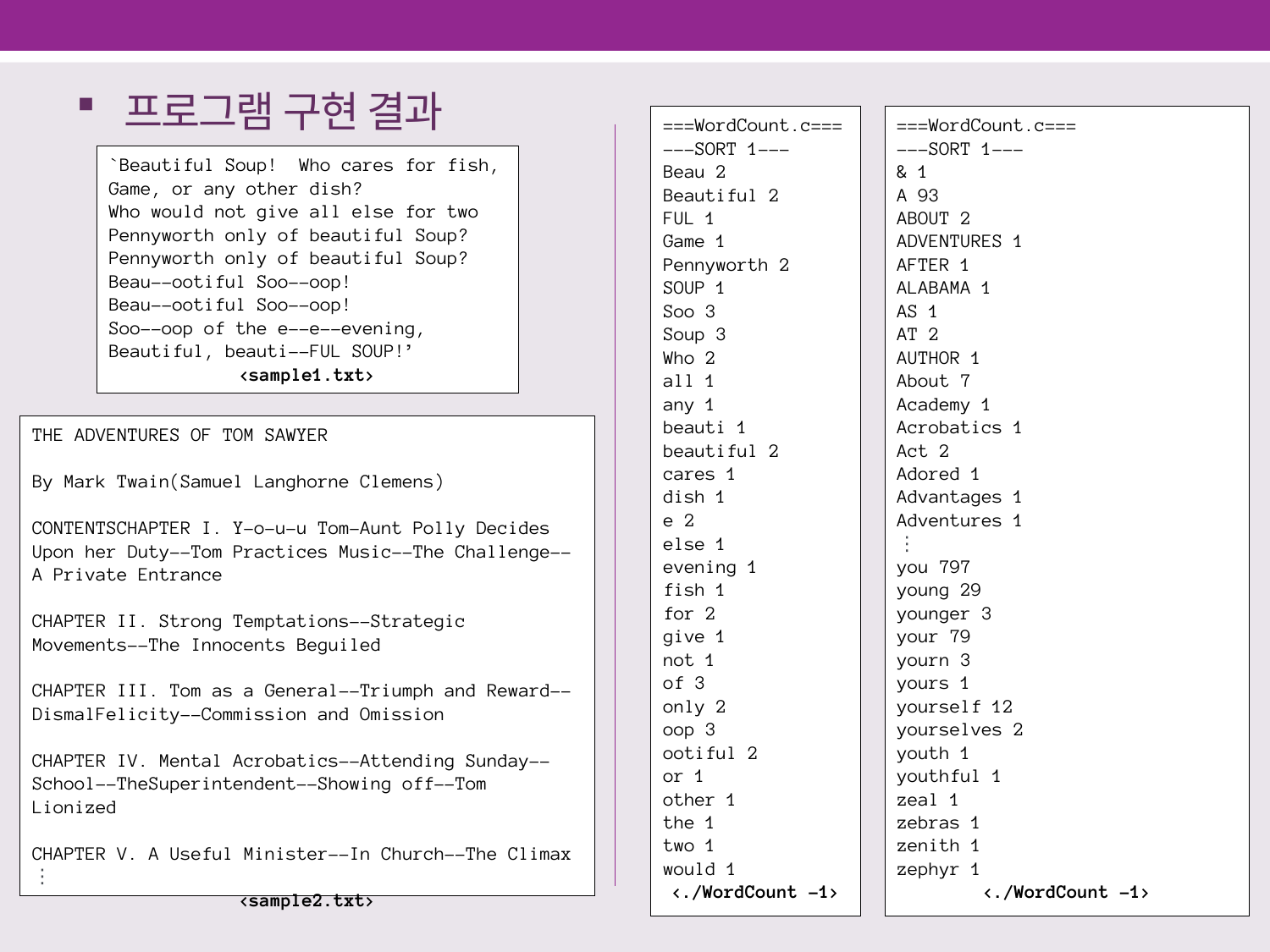

# 프로그램 구현 결과
===WordCount.c===
---SORT 1---
Beau 2
Beautiful 2
FUL 1
Game 1
Pennyworth 2
SOUP 1
Soo 3
Soup 3
Who 2
all 1
any 1
beauti 1
beautiful 2
cares 1
dish 1
e 2
else 1
evening 1
fish 1
for 2
give 1
not 1
of 3
only 2
oop 3
ootiful 2
or 1
other 1
the 1
two 1
would 1
<./WordCount -1>
===WordCount.c===
---SORT 1---
& 1
A 93
ABOUT 2
ADVENTURES 1
AFTER 1
ALABAMA 1
AS 1
AT 2
AUTHOR 1
About 7
Academy 1
Acrobatics 1
Act 2
Adored 1
Advantages 1
Adventures 1
⋮
you 797
young 29
younger 3
your 79
yourn 3
yours 1
yourself 12
yourselves 2
youth 1
youthful 1
zeal 1
zebras 1
zenith 1
zephyr 1
<./WordCount -1>
`Beautiful Soup!  Who cares for fish,
Game, or any other dish?
Who would not give all else for two
Pennyworth only of beautiful Soup?
Pennyworth only of beautiful Soup?
Beau--ootiful Soo--oop!
Beau--ootiful Soo--oop!
Soo--oop of the e--e--evening,
Beautiful, beauti--FUL SOUP!’
<sample1.txt>
THE ADVENTURES OF TOM SAWYER

By Mark Twain(Samuel Langhorne Clemens)

CONTENTSCHAPTER I. Y-o-u-u Tom-Aunt Polly Decides Upon her Duty--Tom Practices Music--The Challenge--A Private Entrance

CHAPTER II. Strong Temptations--Strategic Movements--The Innocents Beguiled

CHAPTER III. Tom as a General--Triumph and Reward--DismalFelicity--Commission and Omission

CHAPTER IV. Mental Acrobatics--Attending Sunday--School--TheSuperintendent--Showing off--Tom Lionized

CHAPTER V. A Useful Minister--In Church--The Climax
⋮
<sample2.txt>